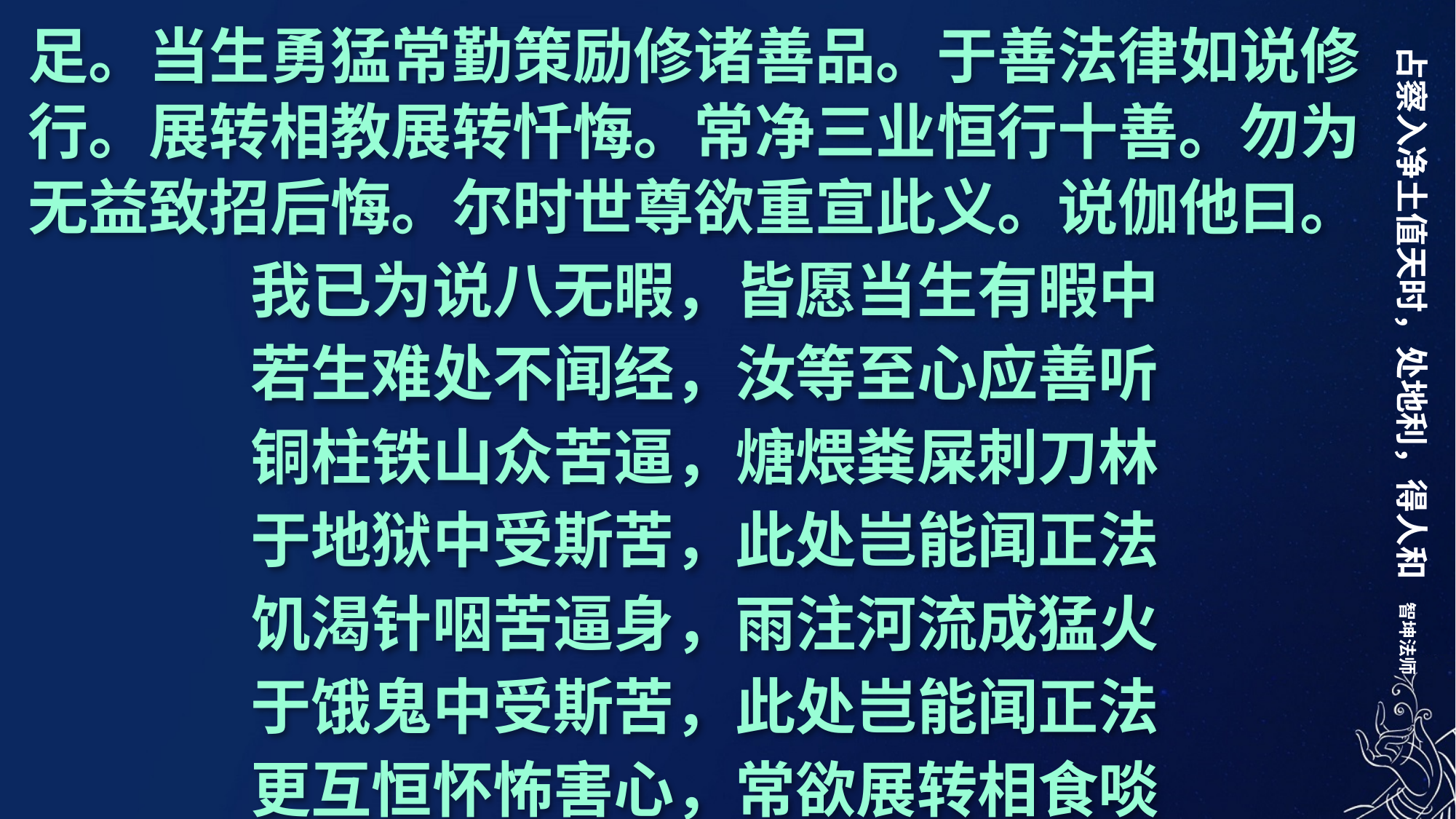

足。当生勇猛常勤策励修诸善品。于善法律如说修行。展转相教展转忏悔。常净三业恒行十善。勿为无益致招后悔。尔时世尊欲重宣此义。说伽他曰。
我已为说八无暇，皆愿当生有暇中
若生难处不闻经，汝等至心应善听
铜柱铁山众苦逼，煻煨粪屎刺刀林
于地狱中受斯苦，此处岂能闻正法
饥渴针咽苦逼身，雨注河流成猛火
于饿鬼中受斯苦，此处岂能闻正法
更互恒怀怖害心，常欲展转相食啖